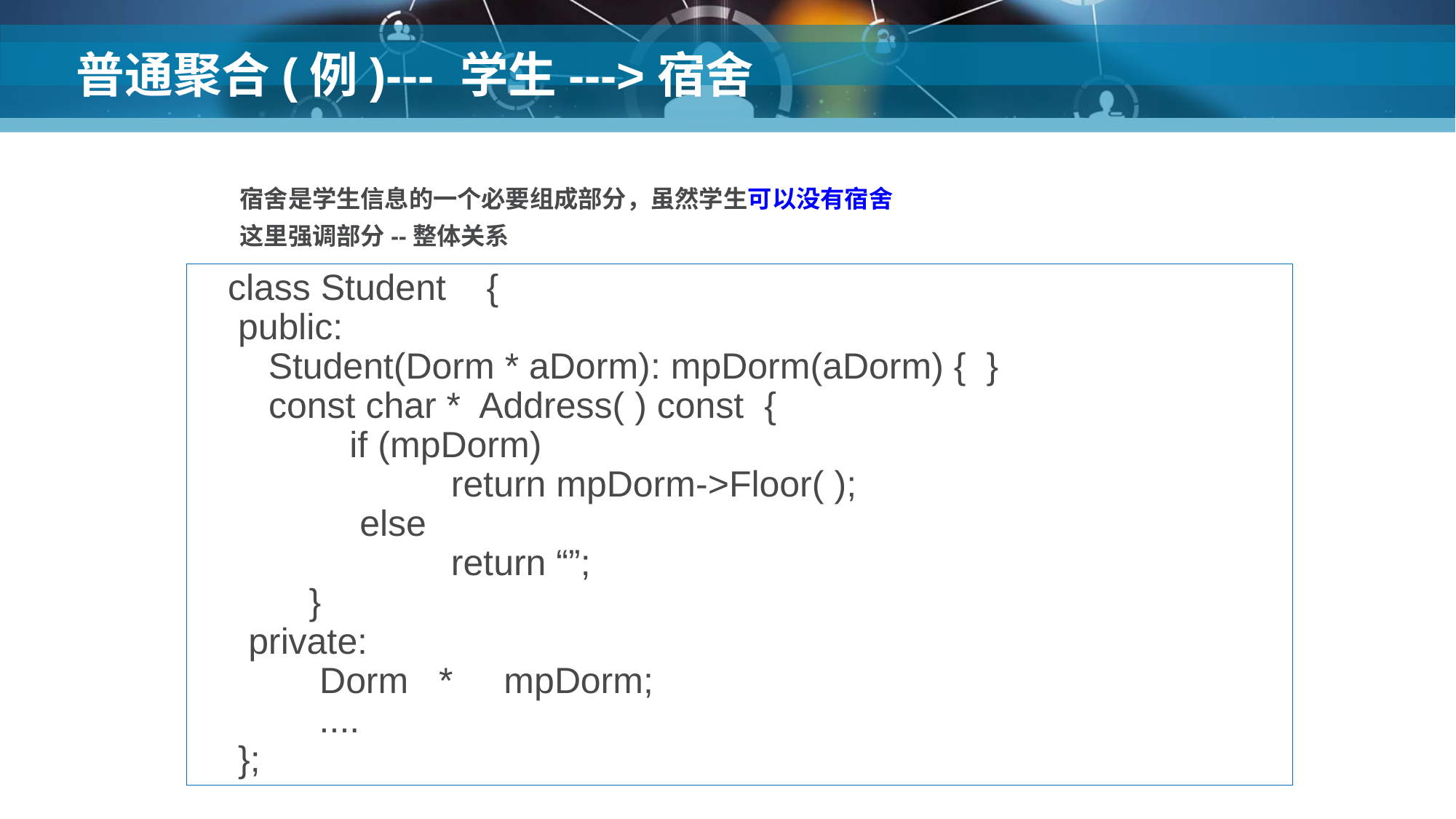

# 普通聚合(例)--- 学生--->宿舍
宿舍是学生信息的一个必要组成部分，虽然学生可以没有宿舍
这里强调部分--整体关系
   class Student    {
    public:
       Student(Dorm * aDorm): mpDorm(aDorm) {  }
       const char *  Address( ) const  {
               if (mpDorm)
                         return mpDorm->Floor( );
                else
                         return “”;
           }
     private:
            Dorm   *     mpDorm;
            ....
    };